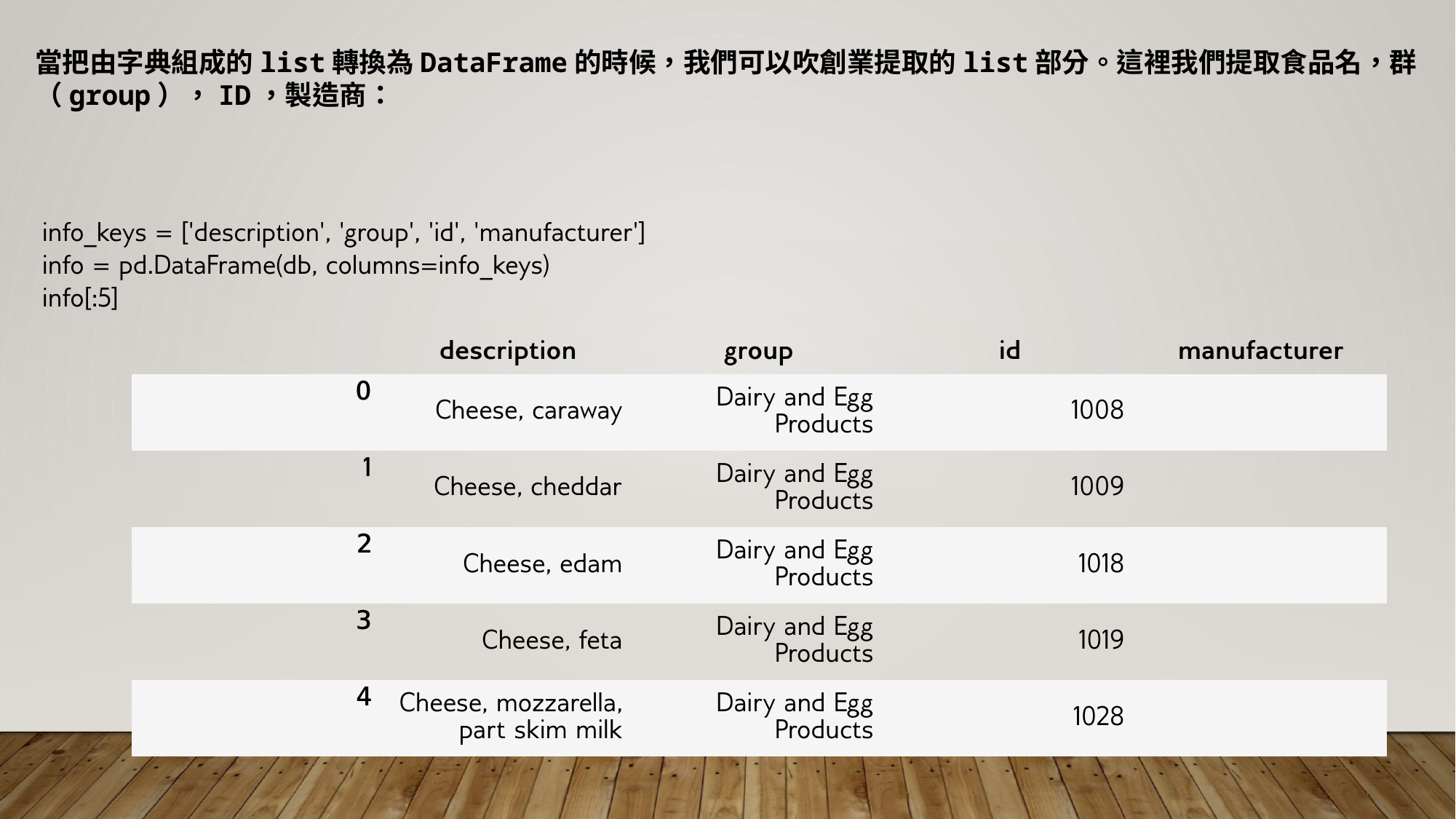

當把由字典組成的list轉換為DataFrame的時候，我們可以吹創業提取的list部分。這裡我們提取食品名，群（group），ID，製造商：
info_keys = ['description', 'group', 'id', 'manufacturer']
info = pd.DataFrame(db, columns=info_keys)
info[:5]
|  | description | group | id | manufacturer |
| --- | --- | --- | --- | --- |
| 0 | Cheese, caraway | Dairy and Egg Products | 1008 |  |
| 1 | Cheese, cheddar | Dairy and Egg Products | 1009 |  |
| 2 | Cheese, edam | Dairy and Egg Products | 1018 |  |
| 3 | Cheese, feta | Dairy and Egg Products | 1019 |  |
| 4 | Cheese, mozzarella, part skim milk | Dairy and Egg Products | 1028 |  |